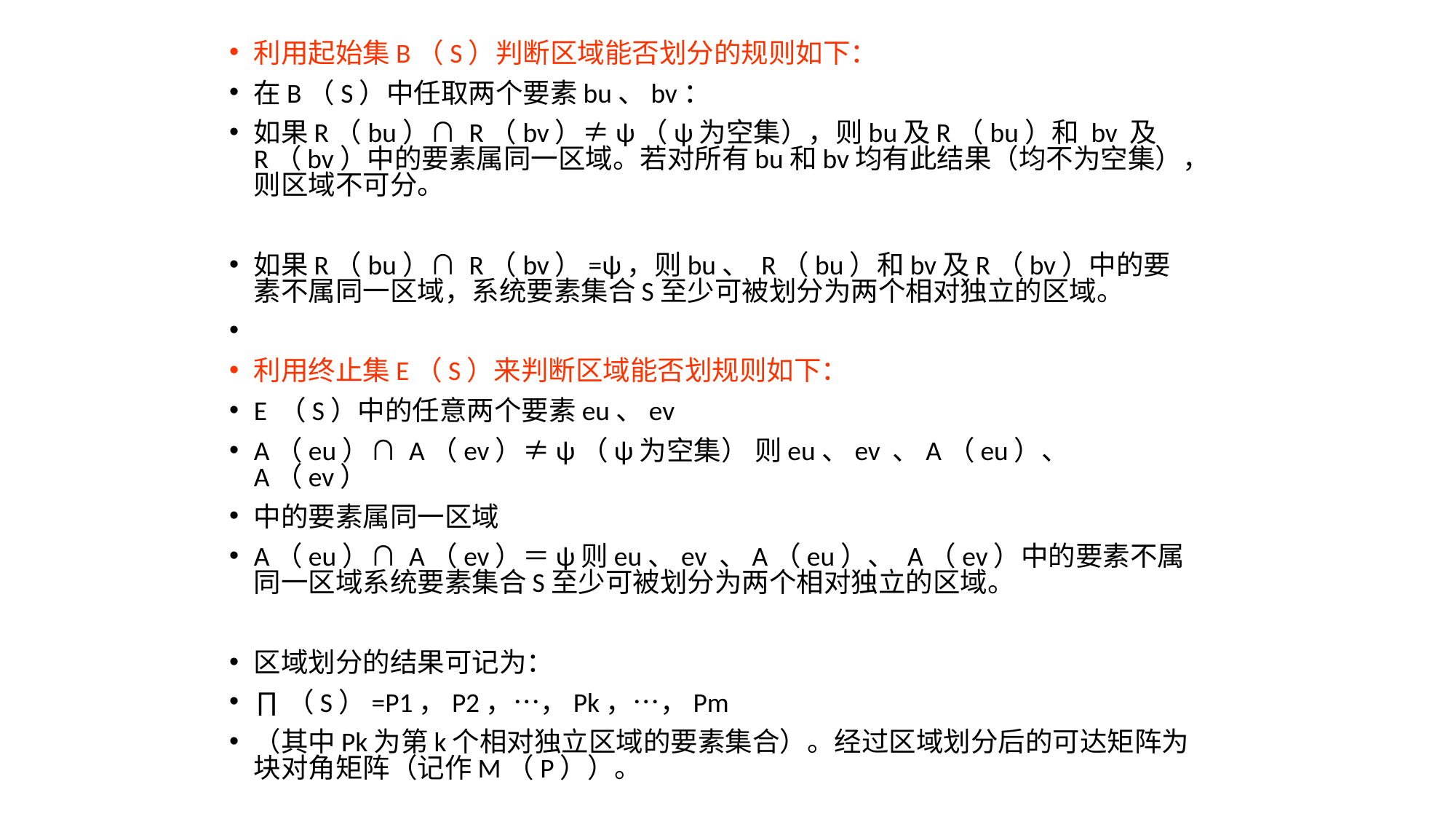

利用起始集B（S）判断区域能否划分的规则如下：
在B（S）中任取两个要素bu、bv：
如果R（bu）∩ R（bv）≠ψ（ψ为空集），则bu及R（bu）和 bv 及R（bv）中的要素属同一区域。若对所有bu和bv均有此结果（均不为空集），则区域不可分。

如果R（bu）∩ R（bv）=ψ，则bu、 R（bu）和bv及R（bv）中的要素不属同一区域，系统要素集合S至少可被划分为两个相对独立的区域。

利用终止集E（S）来判断区域能否划规则如下：
E （S）中的任意两个要素eu、ev
A（eu）∩ A（ev）≠ψ（ψ为空集） 则eu、ev 、A（eu）、 A（ev）
中的要素属同一区域
A（eu）∩ A（ev）＝ψ则eu、ev 、A（eu）、 A（ev）中的要素不属同一区域系统要素集合S至少可被划分为两个相对独立的区域。

区域划分的结果可记为：
∏（S）=P1，P2，…，Pk，…，Pm
（其中Pk为第k个相对独立区域的要素集合）。经过区域划分后的可达矩阵为块对角矩阵（记作M（P））。